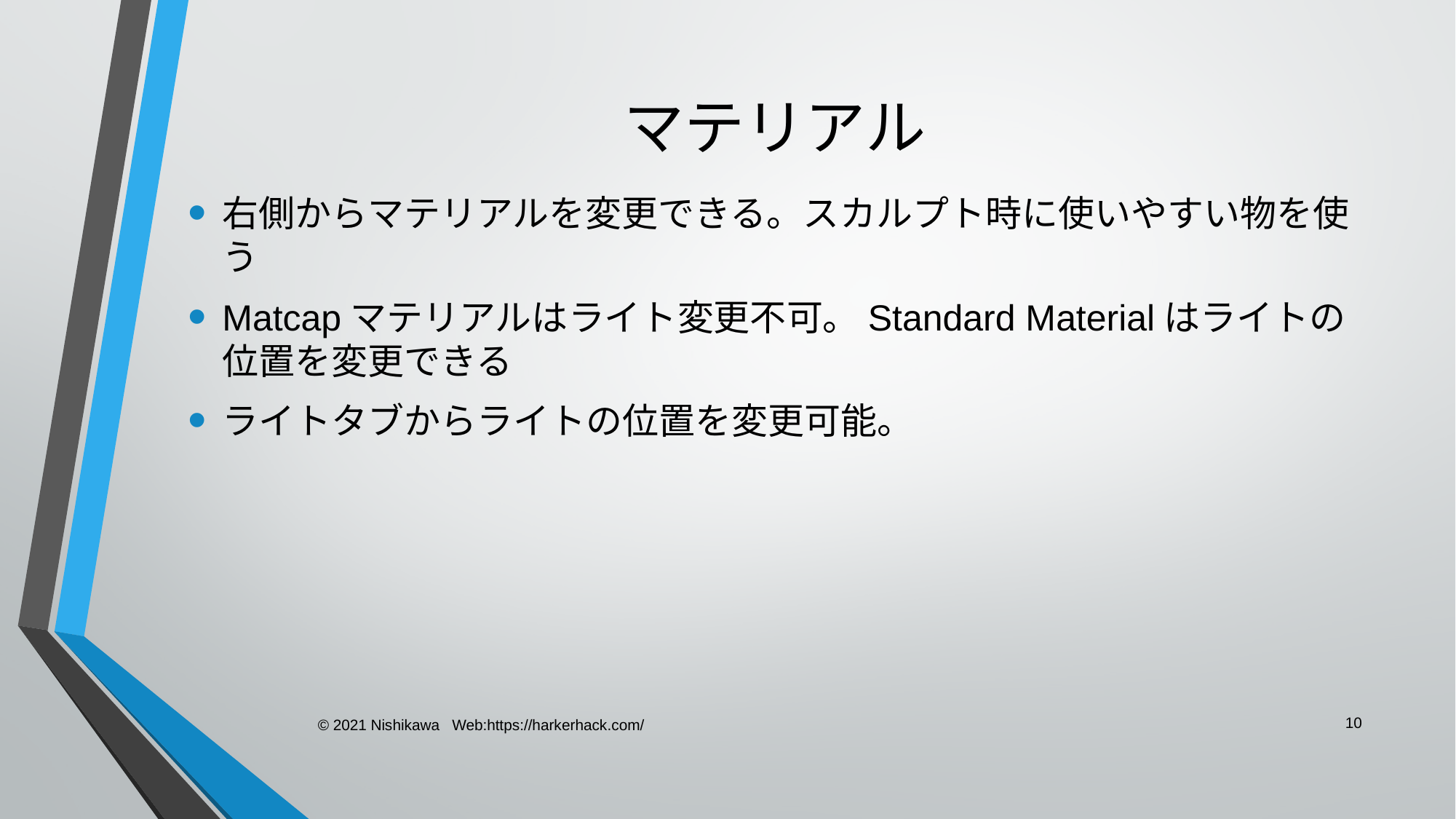

# マテリアル
右側からマテリアルを変更できる。スカルプト時に使いやすい物を使う
Matcapマテリアルはライト変更不可。Standard Materialはライトの位置を変更できる
ライトタブからライトの位置を変更可能。
10
© 2021 Nishikawa   Web:https://harkerhack.com/